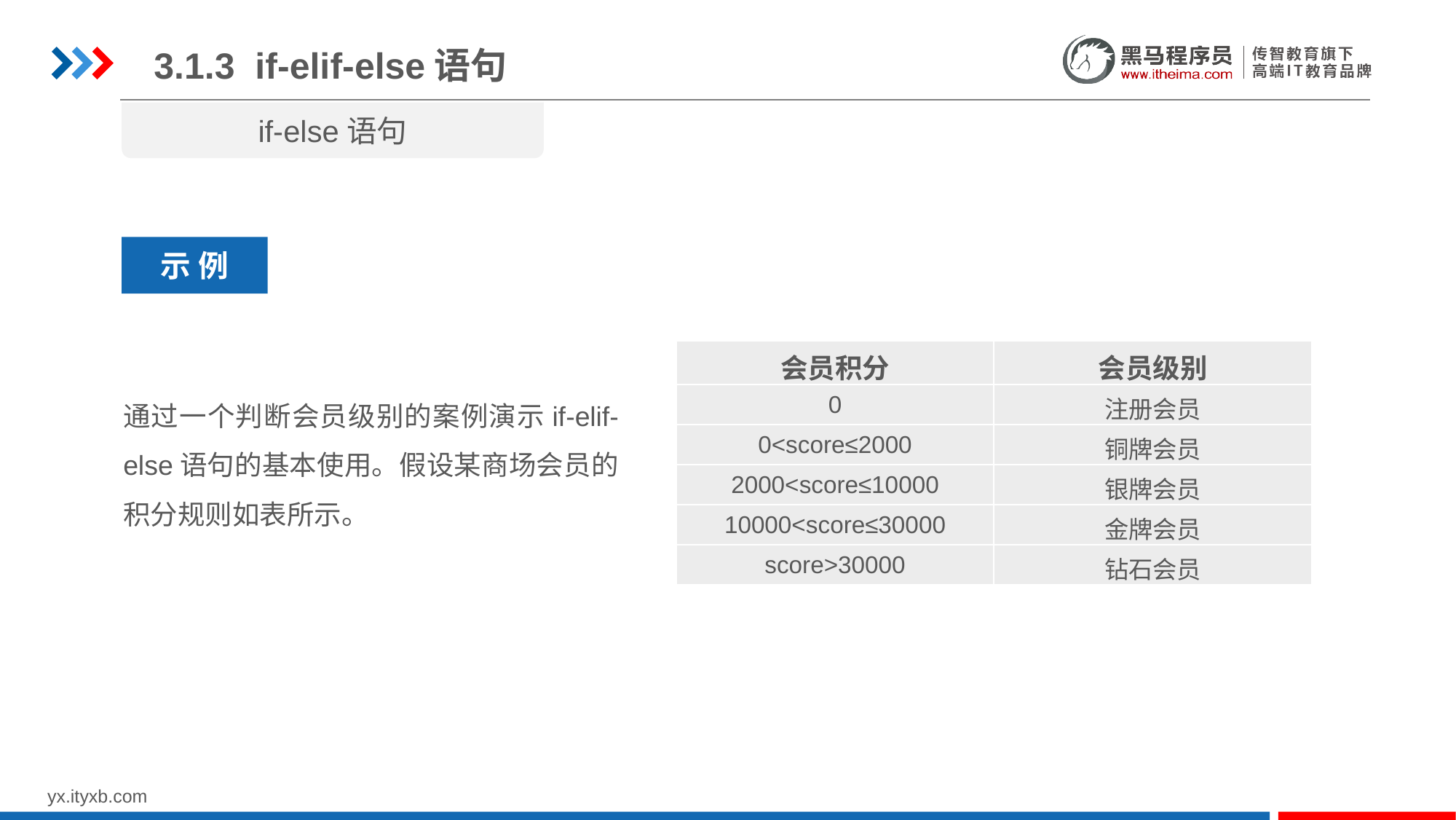

3.1.3  if-elif-else语句

if-else语句

示 例
| 会员积分 | 会员级别 |
| --- | --- |
| 0 | 注册会员 |
| 0<score≤2000 | 铜牌会员 |
| 2000<score≤10000 | 银牌会员 |
| 10000<score≤30000 | 金牌会员 |
| score>30000 | 钻石会员 |
通过一个判断会员级别的案例演示if-elif-else语句的基本使用。假设某商场会员的积分规则如表所示。